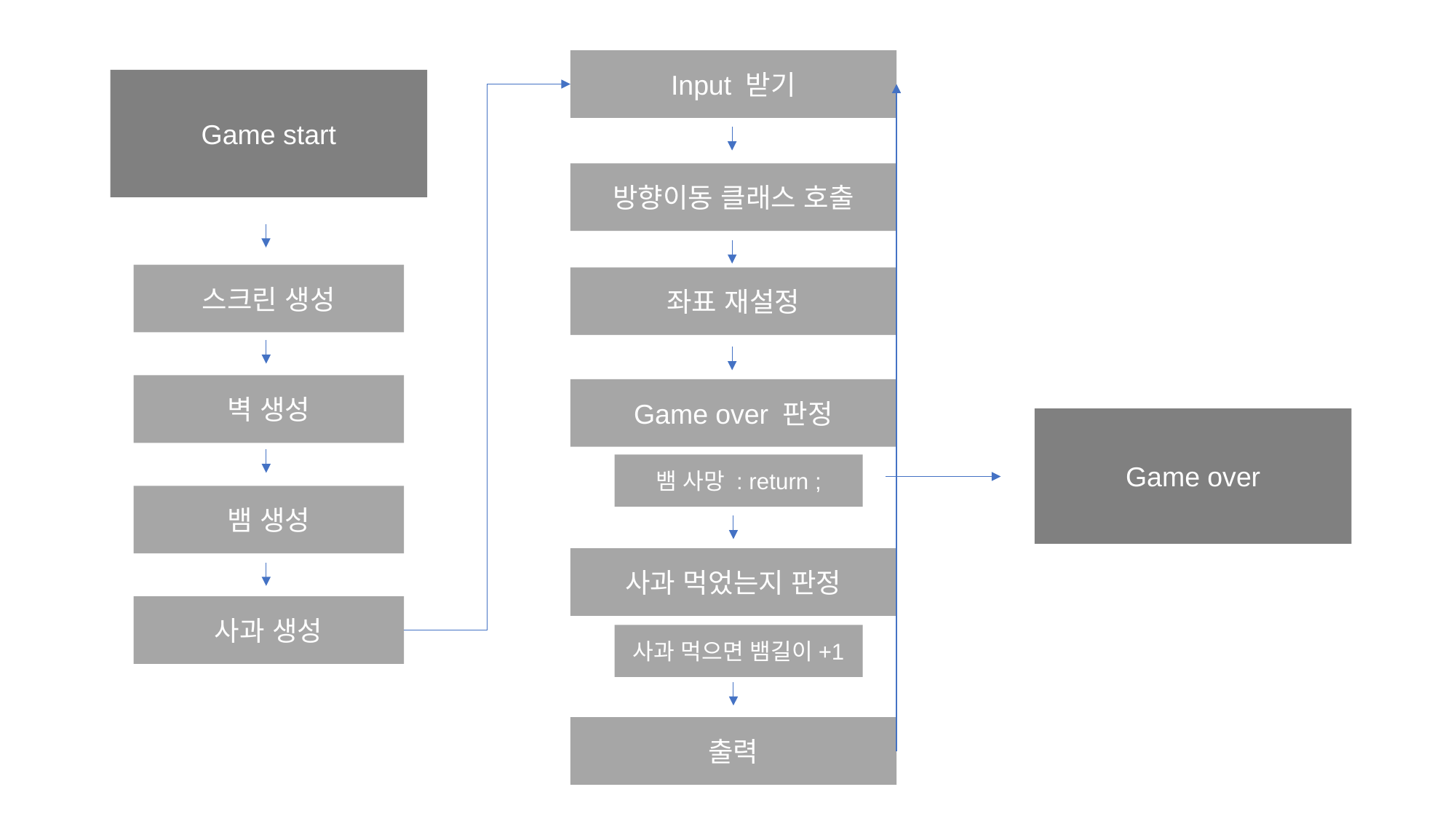

Input 받기
Game start
방향이동 클래스 호출
스크린 생성
좌표 재설정
벽 생성
Game over 판정
Game over
뱀 사망 : return ;
뱀 생성
사과 먹었는지 판정
사과 생성
사과 먹으면 뱀길이+1
출력